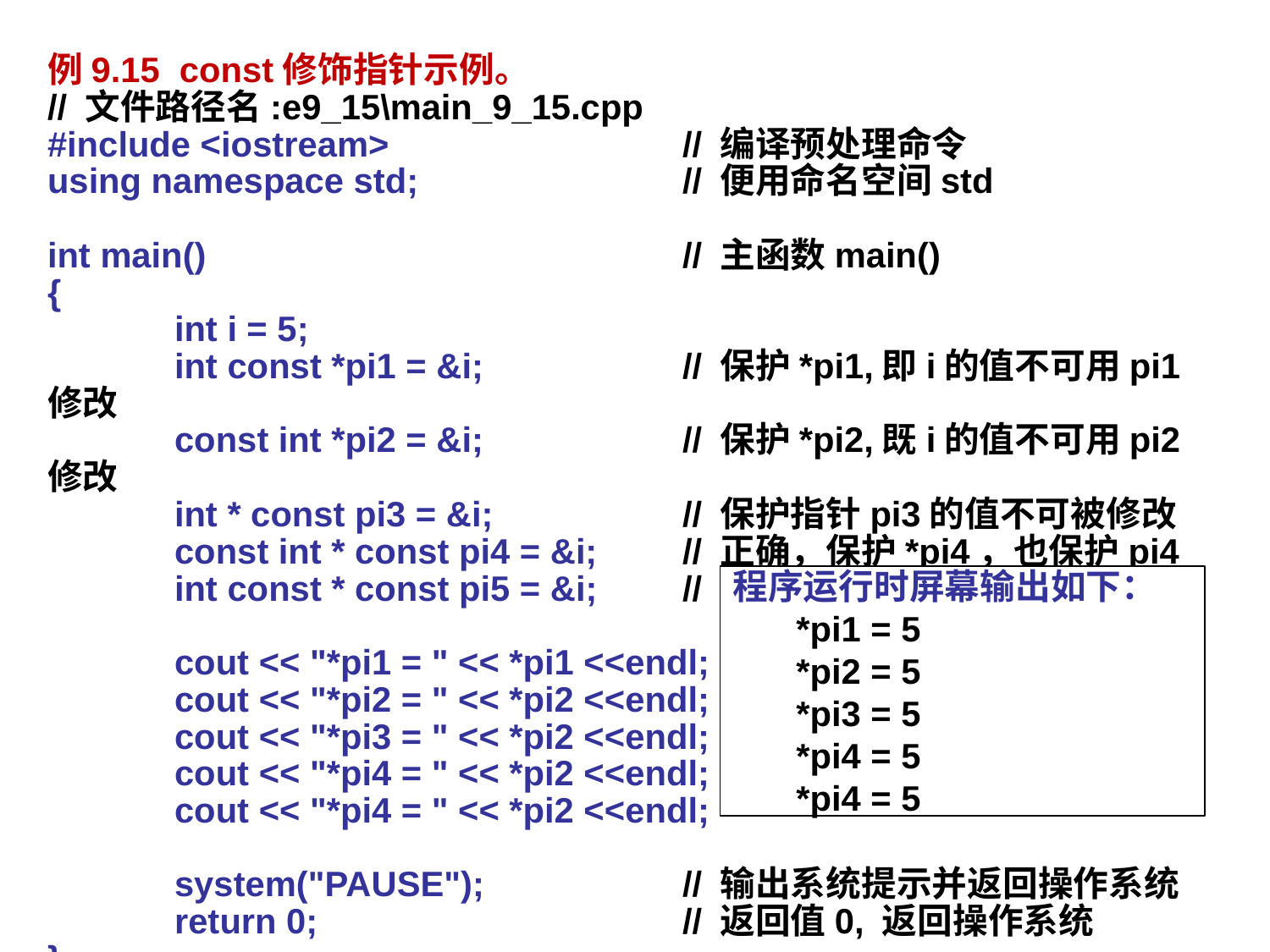

例9.15  const修饰指针示例。
// 文件路径名:e9_15\main_9_15.cpp
#include <iostream>            		// 编译预处理命令
using namespace std;			// 便用命名空间std

int main()				// 主函数main()
{
	int i = 5;
	int const *pi1 = &i;		// 保护*pi1,即i的值不可用pi1修改
	const int *pi2 = &i; 		// 保护*pi2,既i的值不可用pi2修改
	int * const pi3 = &i;		// 保护指针pi3的值不可被修改
	const int * const pi4 = &i;	// 正确，保护*pi4，也保护pi4
	int const * const pi5 = &i; 	// 正确，保护*pi5，也保护pi5

	cout << "*pi1 = " << *pi1 <<endl;
	cout << "*pi2 = " << *pi2 <<endl;
	cout << "*pi3 = " << *pi2 <<endl;
	cout << "*pi4 = " << *pi2 <<endl;
	cout << "*pi4 = " << *pi2 <<endl;

	system("PAUSE");		// 输出系统提示并返回操作系统
	return 0;        			// 返回值0, 返回操作系统
}
程序运行时屏幕输出如下：
*pi1 = 5
*pi2 = 5
*pi3 = 5
*pi4 = 5
*pi4 = 5